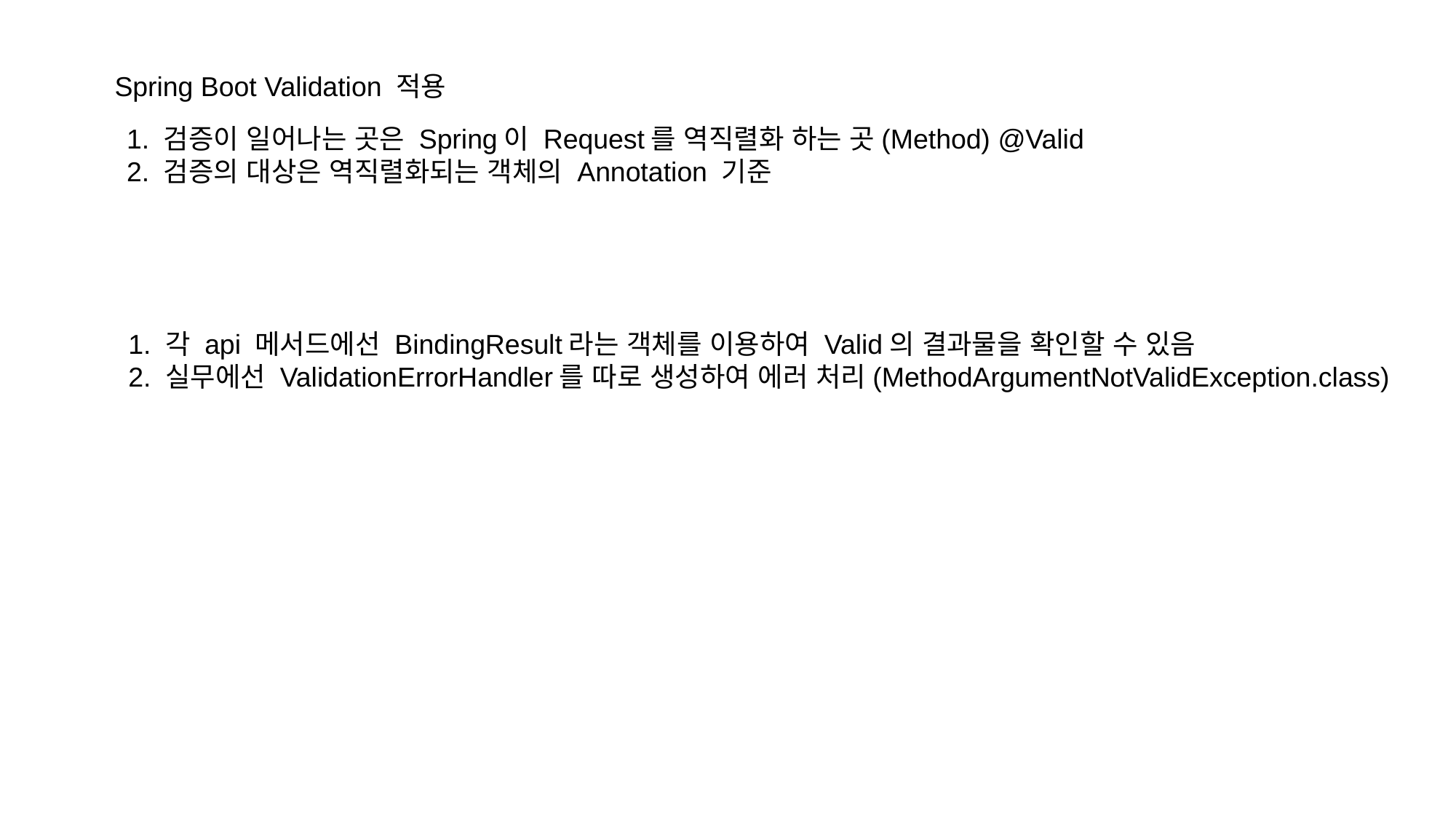

Spring Boot Validation 적용
1. 검증이 일어나는 곳은 Spring이 Request를 역직렬화 하는 곳(Method) @Valid
2. 검증의 대상은 역직렬화되는 객체의 Annotation 기준
1. 각 api 메서드에선 BindingResult라는 객체를 이용하여 Valid의 결과물을 확인할 수 있음
2. 실무에선 ValidationErrorHandler를 따로 생성하여 에러 처리(MethodArgumentNotValidException.class)